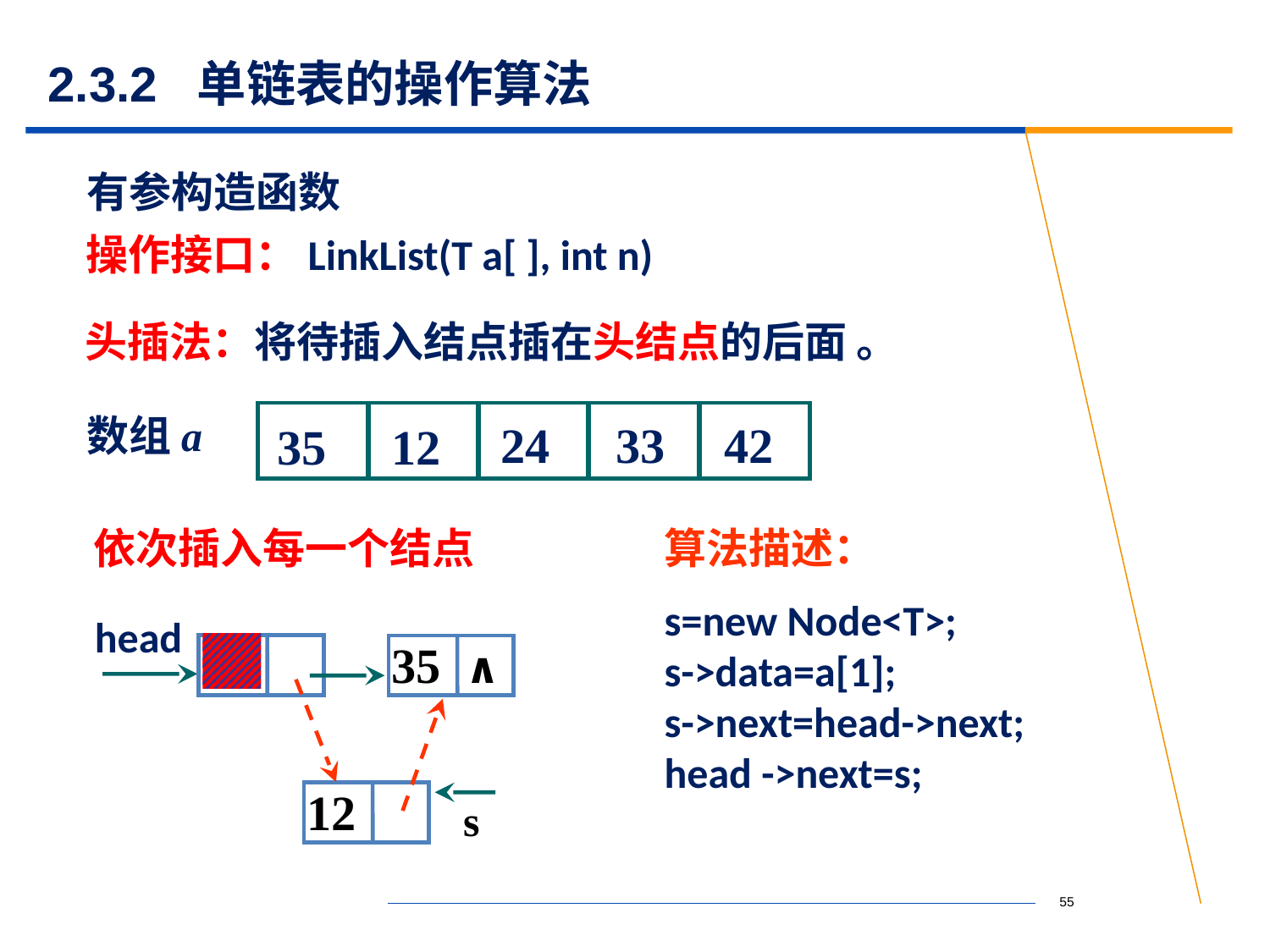

# 2.3.2  单链表的操作算法
有参构造函数
操作接口：LinkList(T a[ ], int n)
头插法：将待插入结点插在头结点的后面 。
数组a

33
24
42
35
12
依次插入每一个结点
算法描述：
s=new Node<T>;
s->data=a[1];
s->next=head->next;
head ->next=s;
head
∧

35

12

s